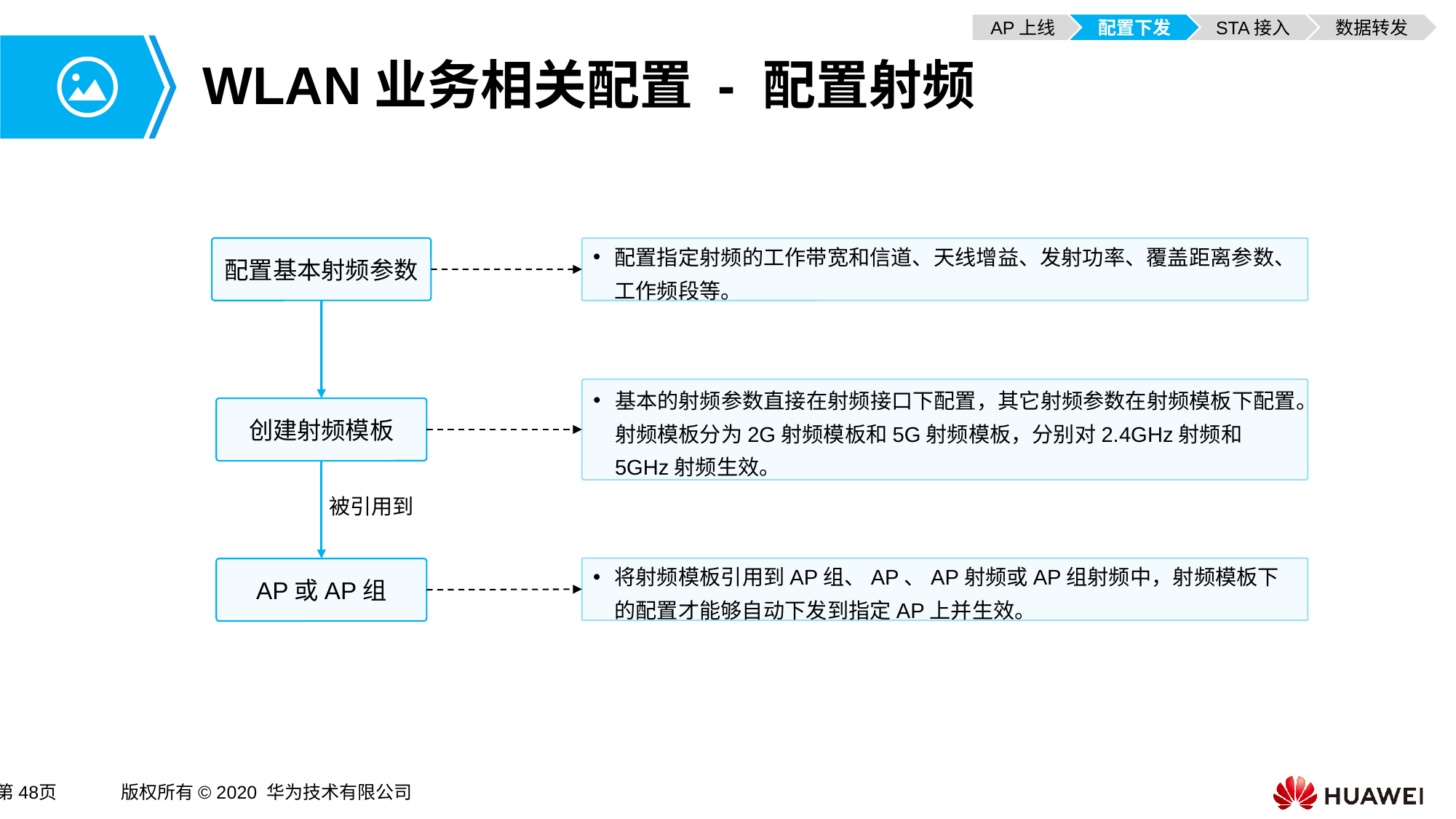

AP上线
配置下发
STA接入
数据转发
# WLAN业务相关配置 - 配置射频
配置基本射频参数
配置指定射频的工作带宽和信道、天线增益、发射功率、覆盖距离参数、工作频段等。
基本的射频参数直接在射频接口下配置，其它射频参数在射频模板下配置。射频模板分为2G射频模板和5G射频模板，分别对2.4GHz射频和5GHz射频生效。
创建射频模板
被引用到
将射频模板引用到AP组、AP、AP射频或AP组射频中，射频模板下的配置才能够自动下发到指定AP上并生效。
AP或AP组